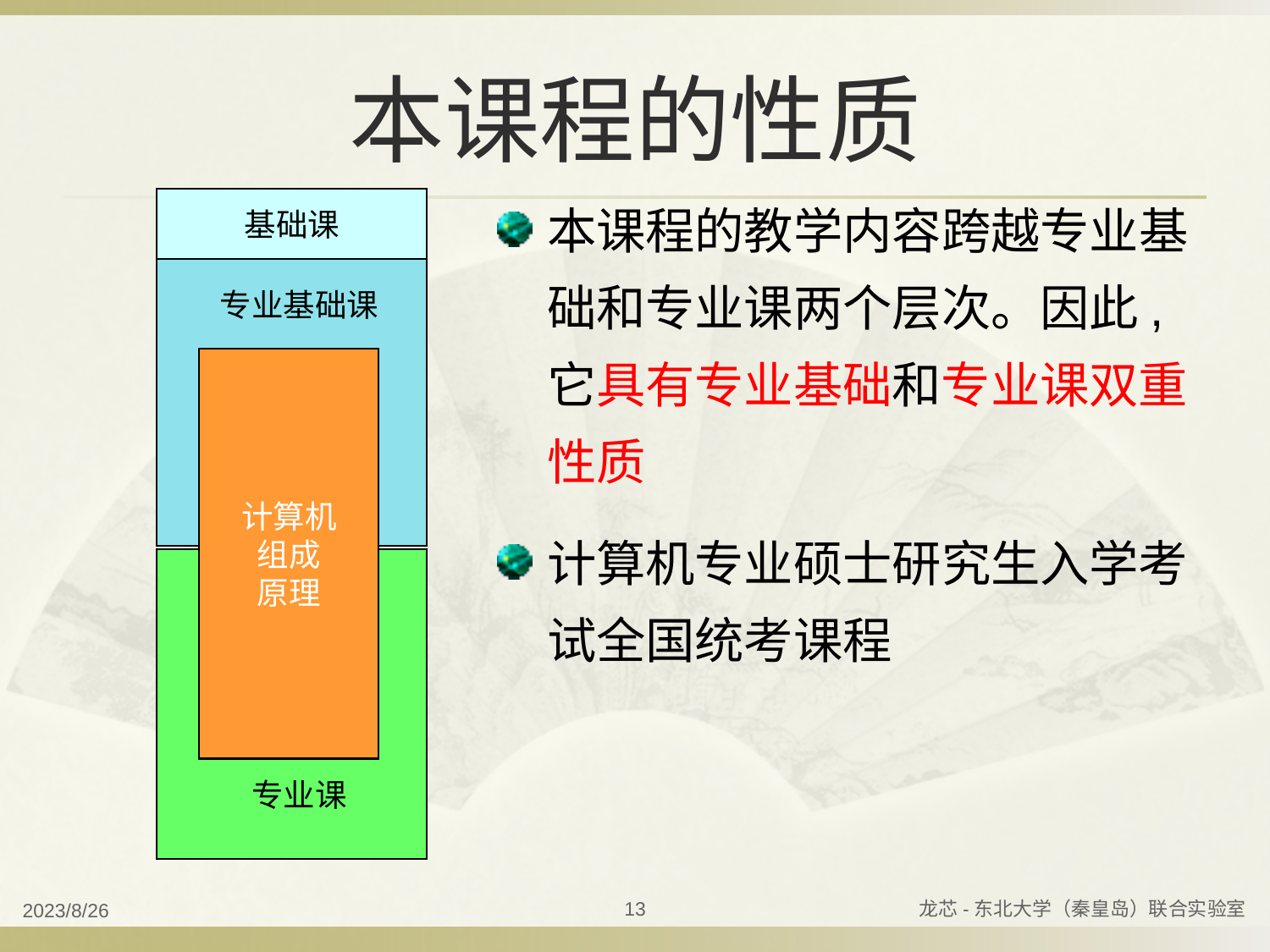

# 本课程的性质
本课程的教学内容跨越专业基础和专业课两个层次。因此, 它具有专业基础和专业课双重性质
计算机专业硕士研究生入学考试全国统考课程
基础课

专业基础课
计算机
组成
原理

专业课
2023/8/26
13
龙芯-东北大学（秦皇岛）联合实验室